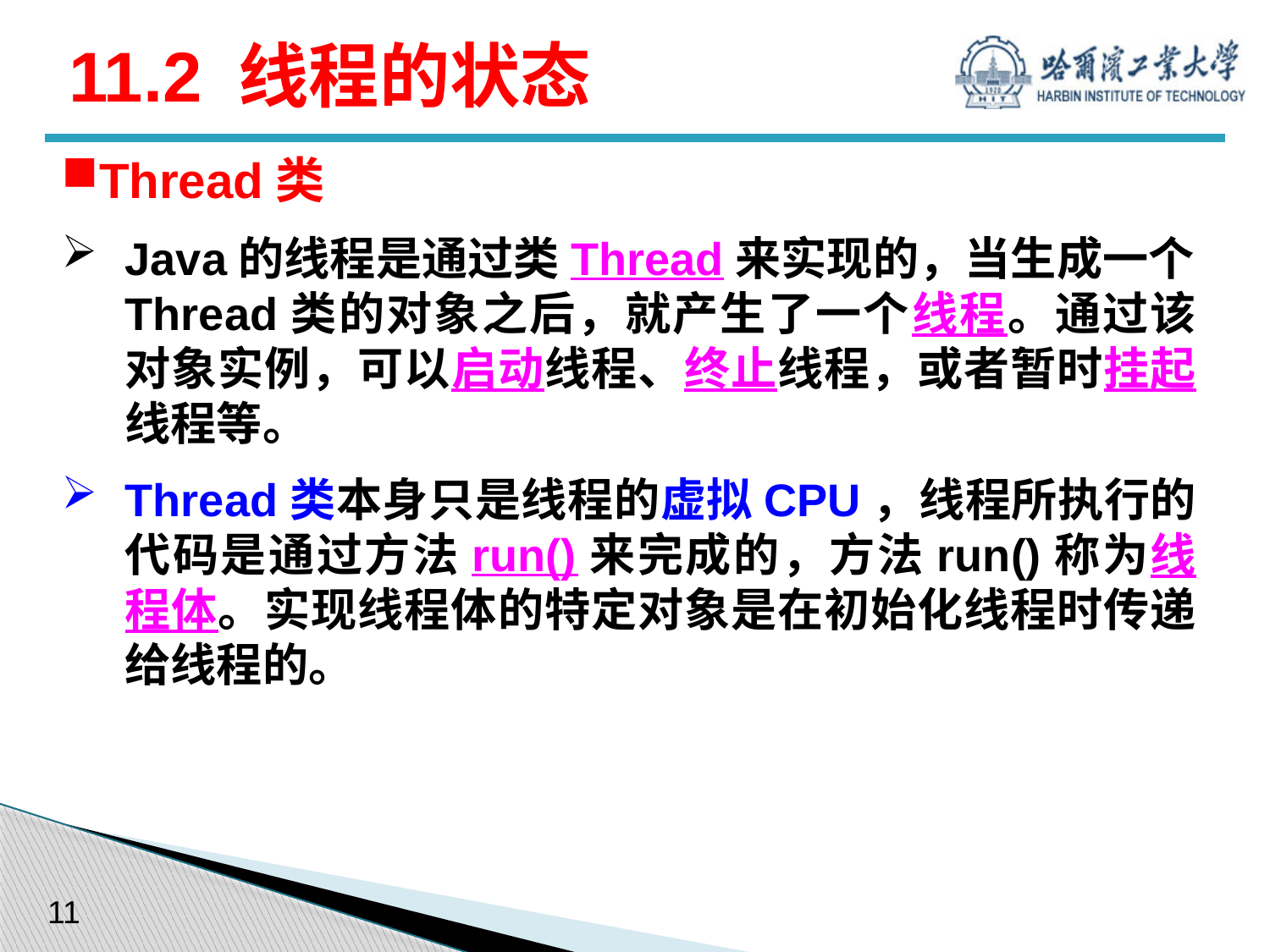

# 11.2 线程的状态
Thread类
Java的线程是通过类Thread来实现的，当生成一个Thread类的对象之后，就产生了一个线程。通过该对象实例，可以启动线程、终止线程，或者暂时挂起线程等。
Thread类本身只是线程的虚拟CPU，线程所执行的代码是通过方法run()来完成的，方法run()称为线程体。实现线程体的特定对象是在初始化线程时传递给线程的。